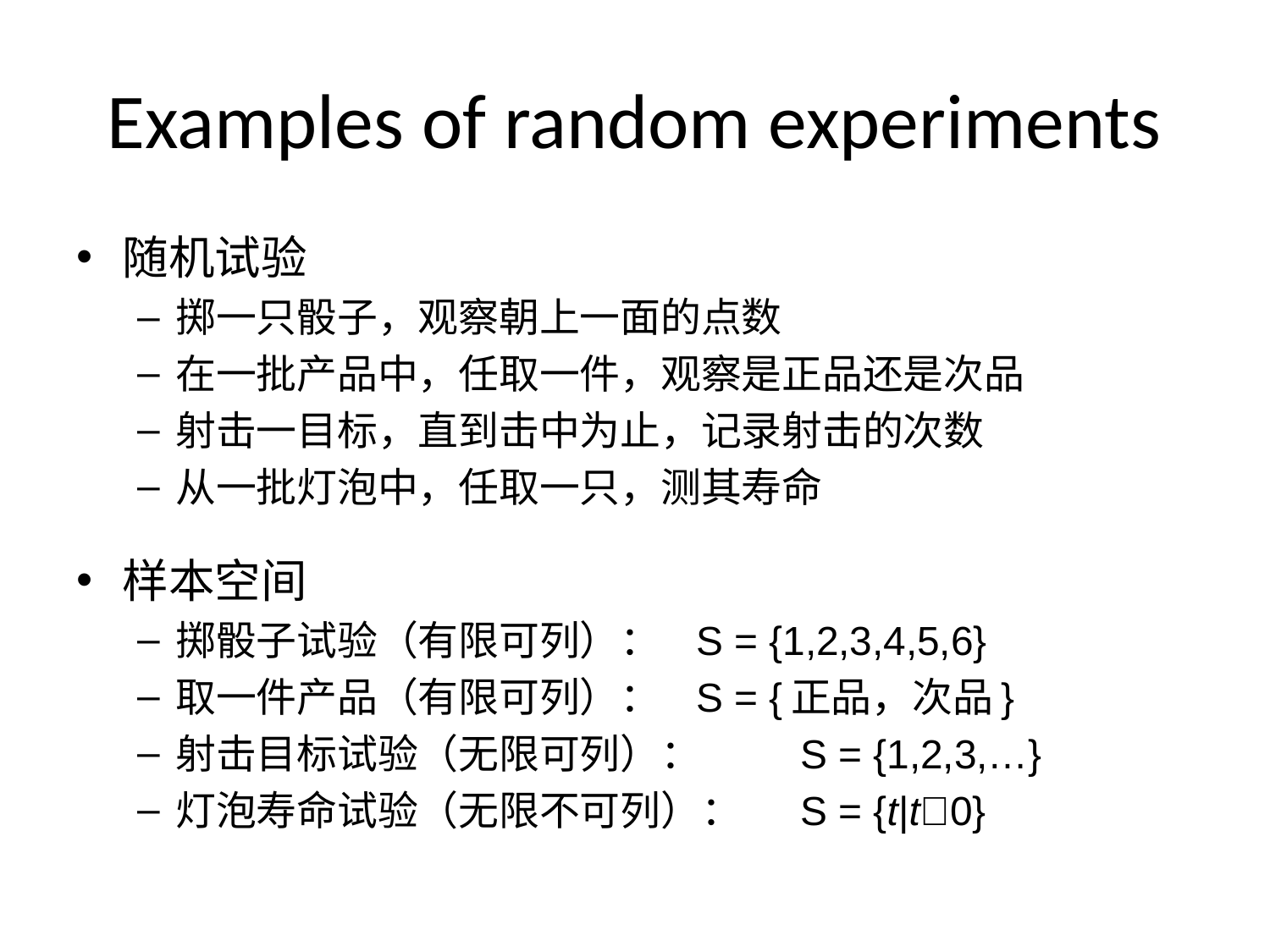

# Examples of random experiments
随机试验
掷一只骰子，观察朝上一面的点数
在一批产品中，任取一件，观察是正品还是次品
射击一目标，直到击中为止，记录射击的次数
从一批灯泡中，任取一只，测其寿命

样本空间
掷骰子试验（有限可列）：		S = {1,2,3,4,5,6}
取一件产品（有限可列）： 	S = {正品，次品}
射击目标试验（无限可列）： 	S = {1,2,3,…}
灯泡寿命试验（无限不可列）： 	S = {t|t≥0}